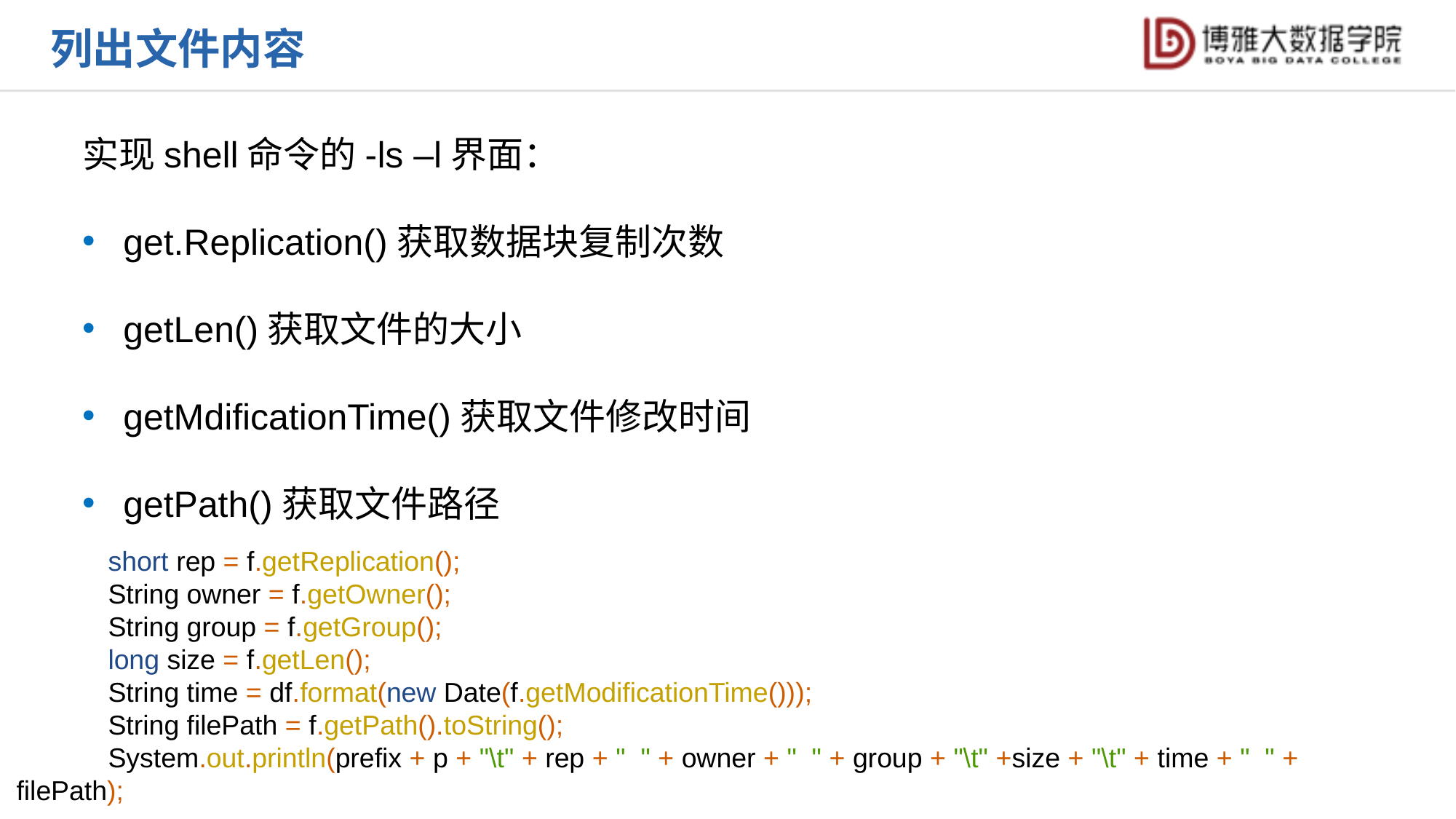

列出文件内容

实现shell命令的-ls –l界面：

get.Replication()获取数据块复制次数

getLen()获取文件的大小

getMdificationTime()获取文件修改时间

getPath()获取文件路径
            short rep = f.getReplication();
            String owner = f.getOwner();
            String group = f.getGroup();
            long size = f.getLen();
            String time = df.format(new Date(f.getModificationTime()));
            String filePath = f.getPath().toString();
            System.out.println(prefix + p + "\t" + rep + "  " + owner + "  " + group + "\t" +size + "\t" + time + "  " + filePath);